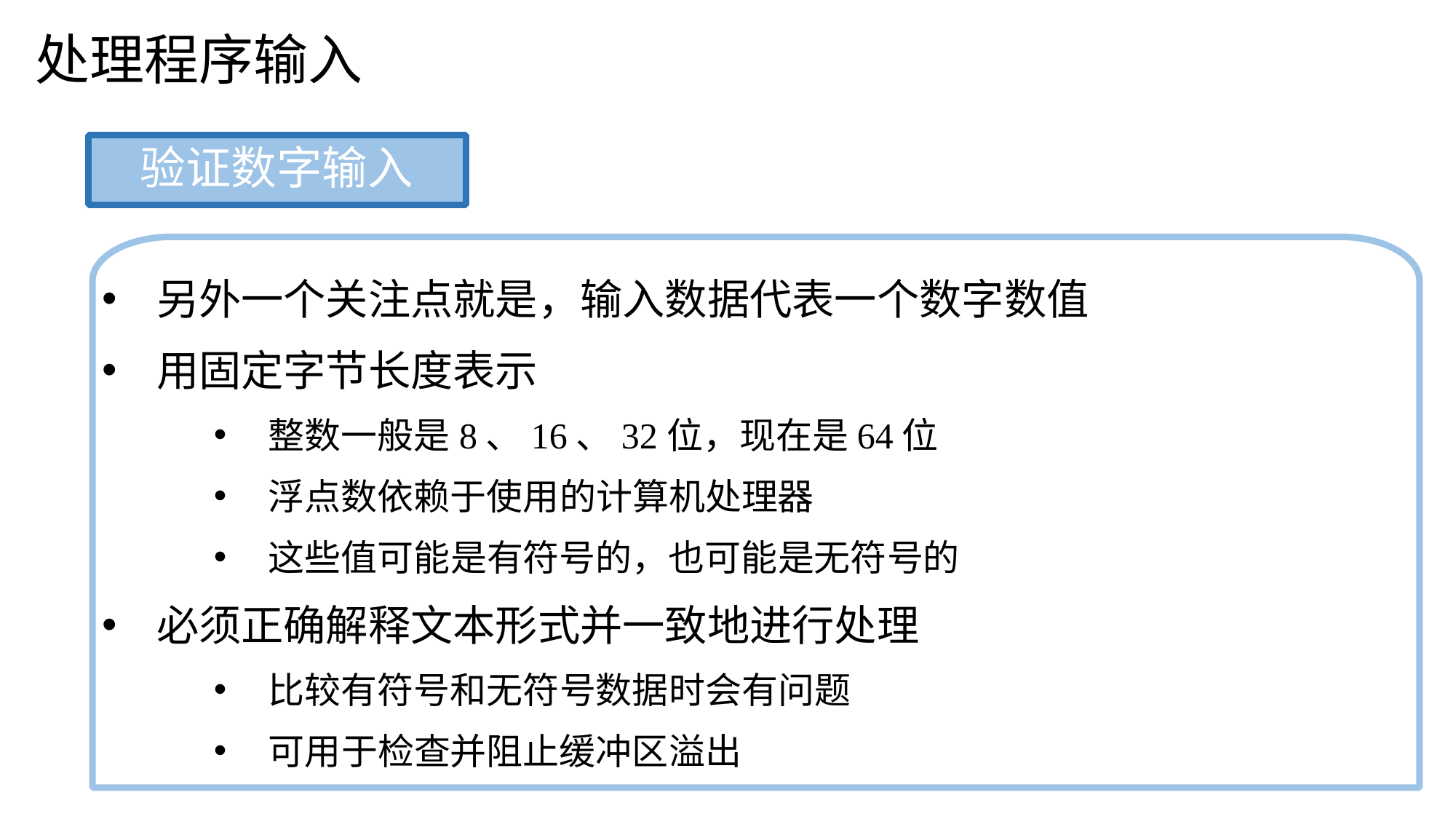

处理程序输入

验证数字输入
另外一个关注点就是，输入数据代表一个数字数值
用固定字节长度表示
整数一般是8、16、32位，现在是64位
浮点数依赖于使用的计算机处理器
这些值可能是有符号的，也可能是无符号的
必须正确解释文本形式并一致地进行处理
比较有符号和无符号数据时会有问题
可用于检查并阻止缓冲区溢出